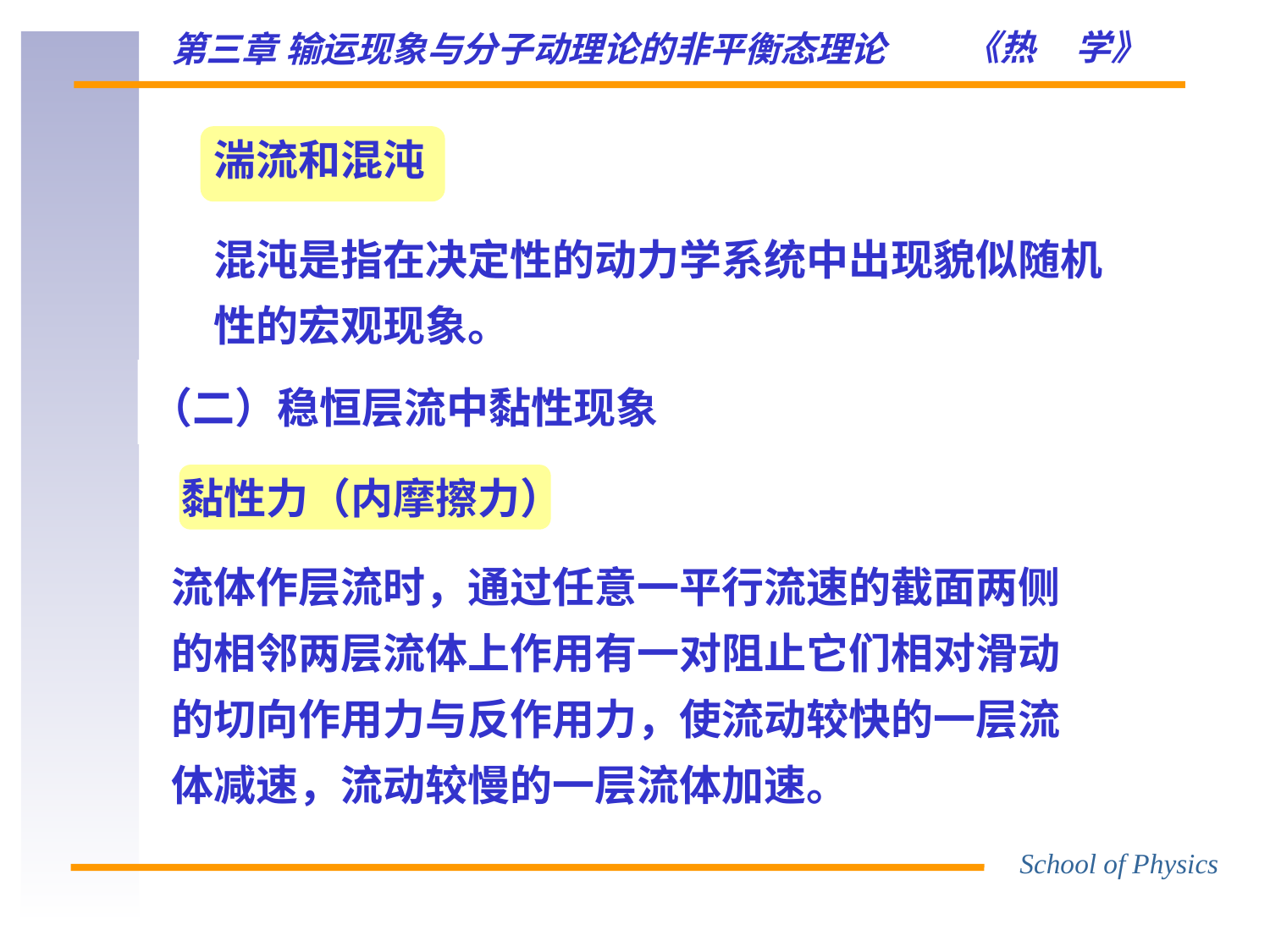

湍流和混沌
混沌是指在决定性的动力学系统中出现貌似随机性的宏观现象。
（二）稳恒层流中黏性现象
黏性力（内摩擦力）

流体作层流时，通过任意一平行流速的截面两侧的相邻两层流体上作用有一对阻止它们相对滑动的切向作用力与反作用力，使流动较快的一层流体减速，流动较慢的一层流体加速。